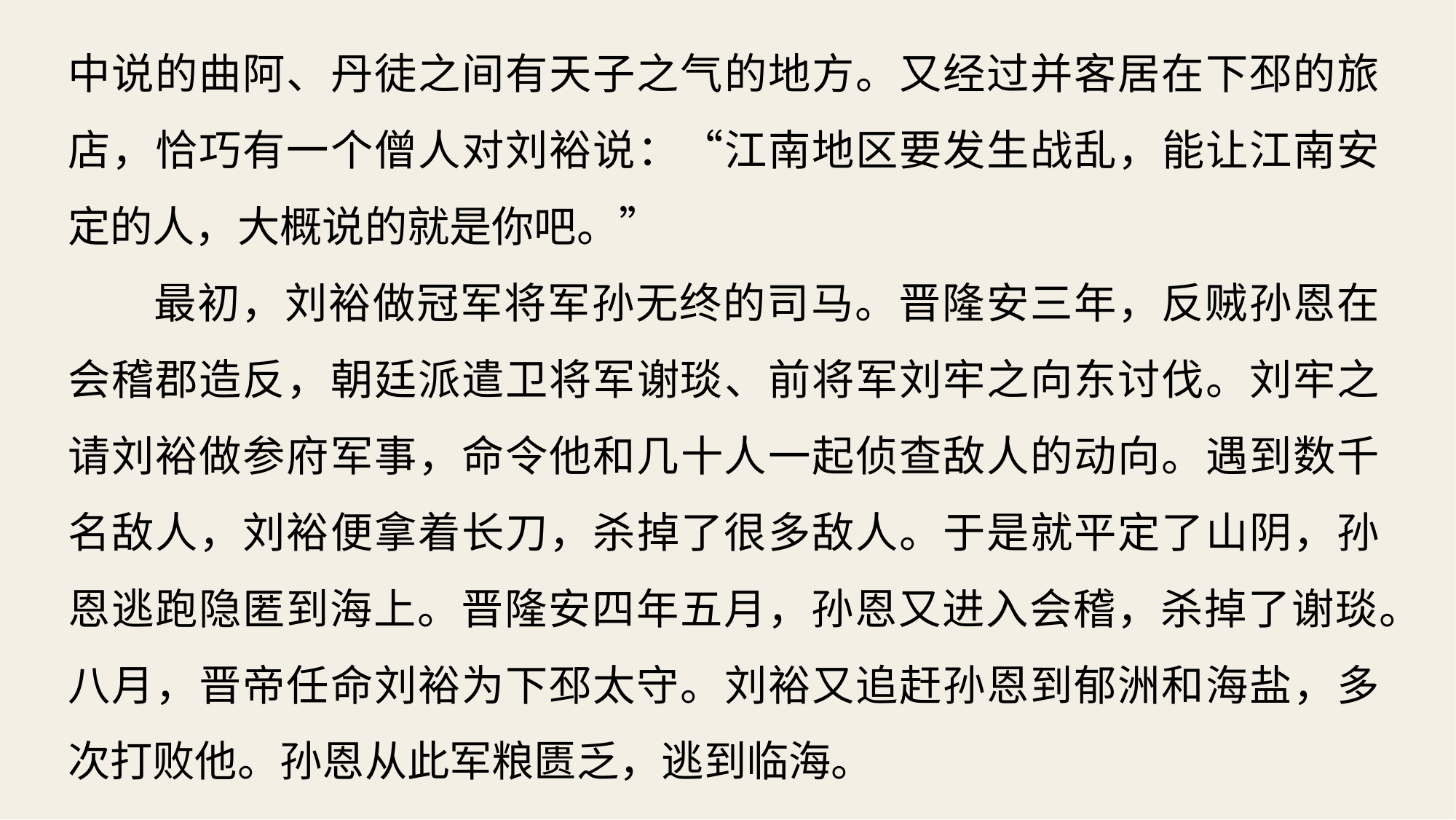

中说的曲阿、丹徒之间有天子之气的地方。又经过并客居在下邳的旅店，恰巧有一个僧人对刘裕说：“江南地区要发生战乱，能让江南安定的人，大概说的就是你吧。”
最初，刘裕做冠军将军孙无终的司马。晋隆安三年，反贼孙恩在会稽郡造反，朝廷派遣卫将军谢琰、前将军刘牢之向东讨伐。刘牢之请刘裕做参府军事，命令他和几十人一起侦查敌人的动向。遇到数千名敌人，刘裕便拿着长刀，杀掉了很多敌人。于是就平定了山阴，孙恩逃跑隐匿到海上。晋隆安四年五月，孙恩又进入会稽，杀掉了谢琰。八月，晋帝任命刘裕为下邳太守。刘裕又追赶孙恩到郁洲和海盐，多次打败他。孙恩从此军粮匮乏，逃到临海。